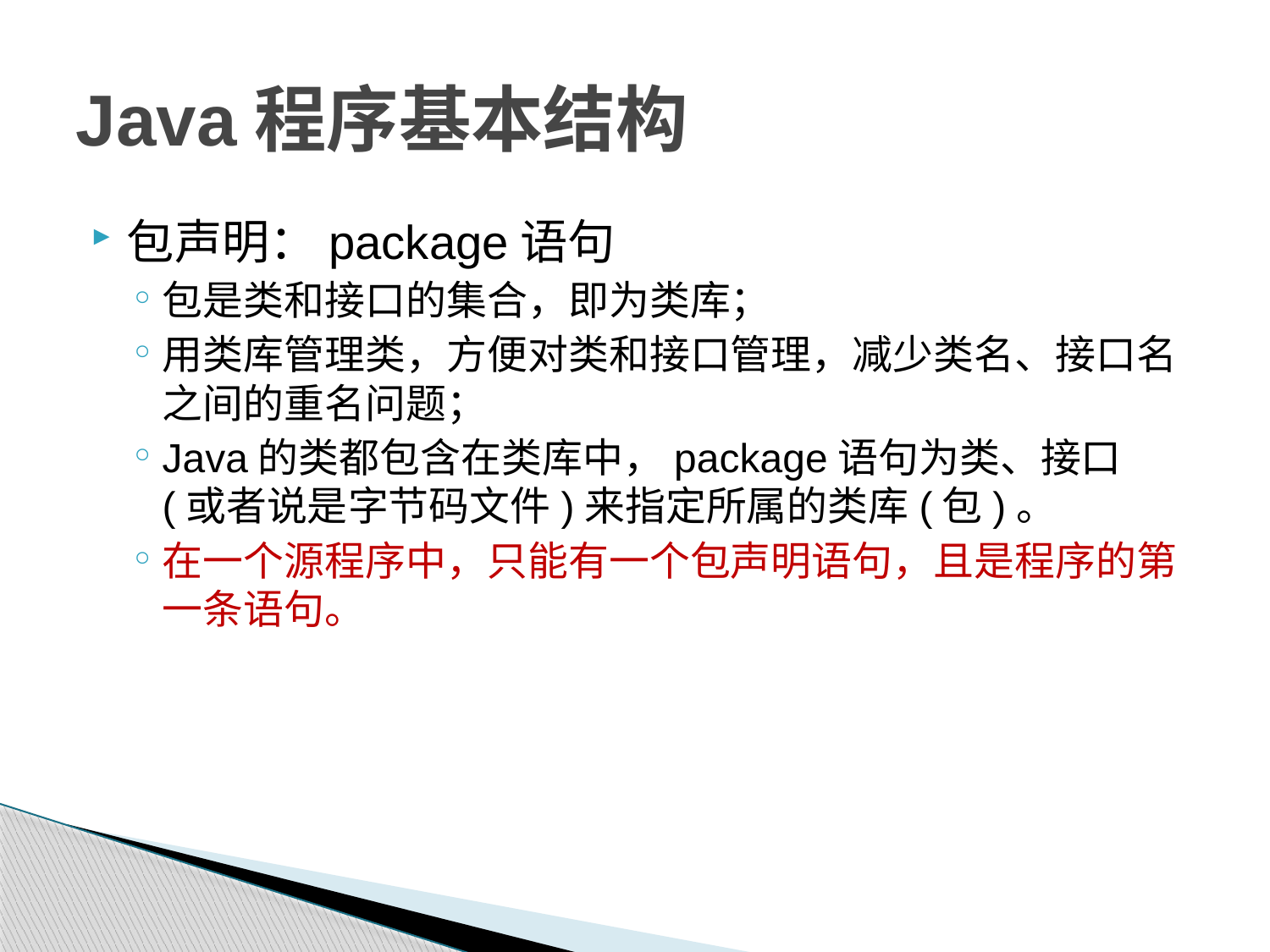

# Java程序基本结构
包声明：package语句
包是类和接口的集合，即为类库；
用类库管理类，方便对类和接口管理，减少类名、接口名之间的重名问题；
Java的类都包含在类库中，package语句为类、接口(或者说是字节码文件)来指定所属的类库(包)。
在一个源程序中，只能有一个包声明语句，且是程序的第一条语句。